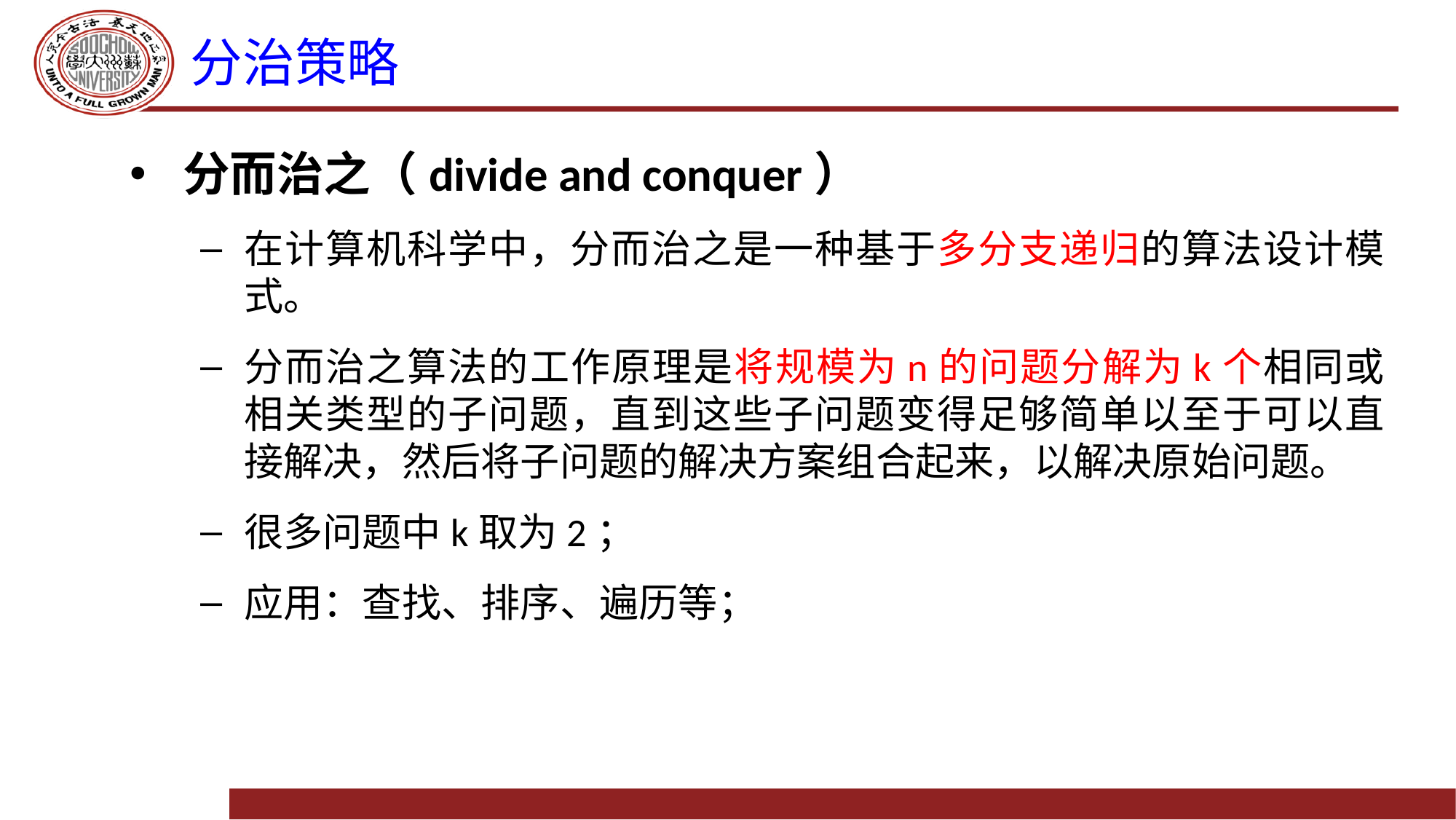

# 分治策略
分而治之（divide and conquer）
在计算机科学中，分而治之是一种基于多分支递归的算法设计模式。
分而治之算法的工作原理是将规模为n的问题分解为k个相同或相关类型的子问题，直到这些子问题变得足够简单以至于可以直接解决，然后将子问题的解决方案组合起来，以解决原始问题。
很多问题中k取为2；
应用：查找、排序、遍历等；